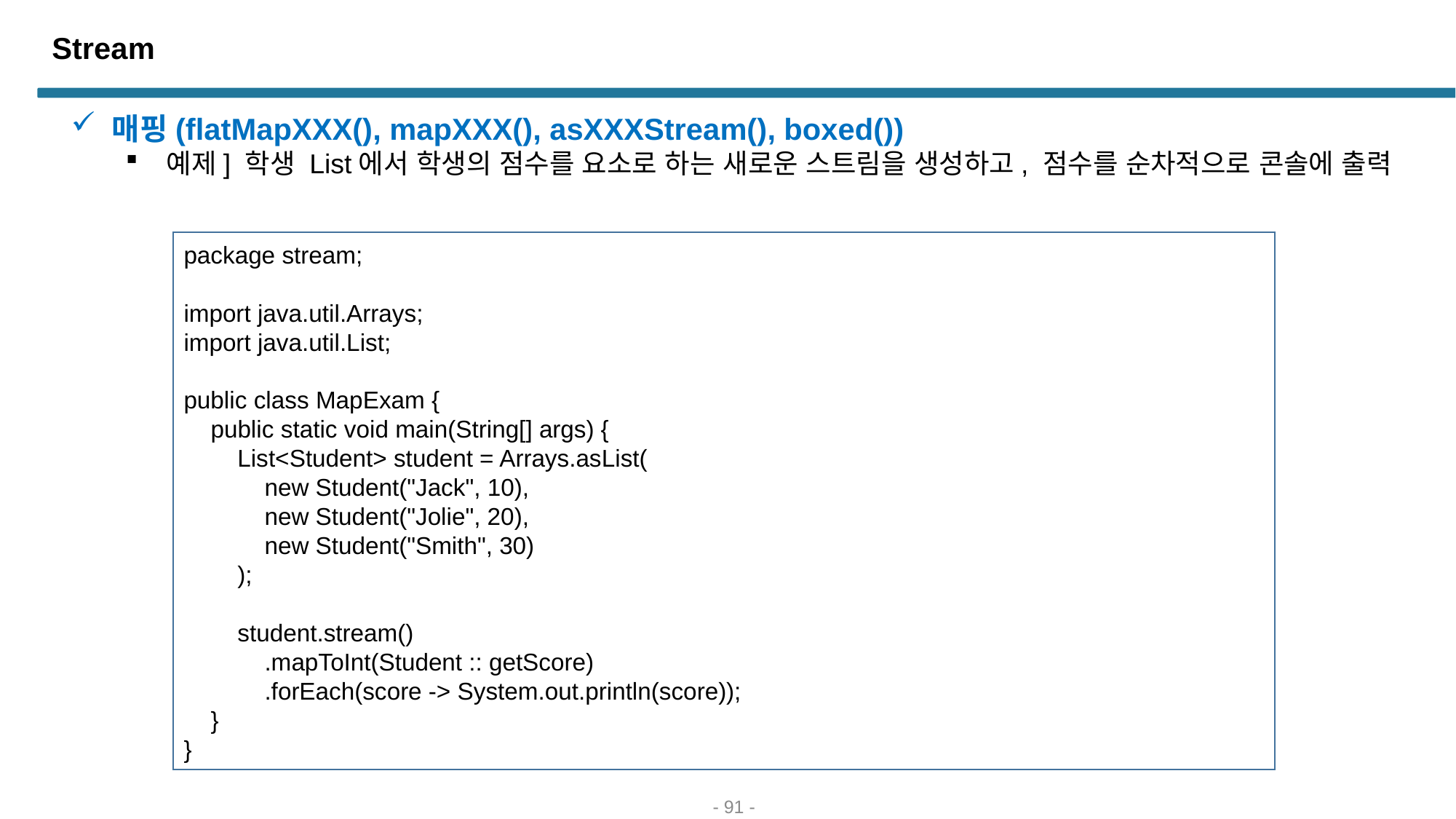

# Stream
매핑(flatMapXXX(), mapXXX(), asXXXStream(), boxed())
예제] 학생 List에서 학생의 점수를 요소로 하는 새로운 스트림을 생성하고, 점수를 순차적으로 콘솔에 출력
package stream;

import java.util.Arrays;
import java.util.List;

public class MapExam {
    public static void main(String[] args) {
        List<Student> student = Arrays.asList(
            new Student("Jack", 10),
            new Student("Jolie", 20),
            new Student("Smith", 30)
        );

        student.stream()
            .mapToInt(Student :: getScore)
            .forEach(score -> System.out.println(score));
    }
}
- 91 -